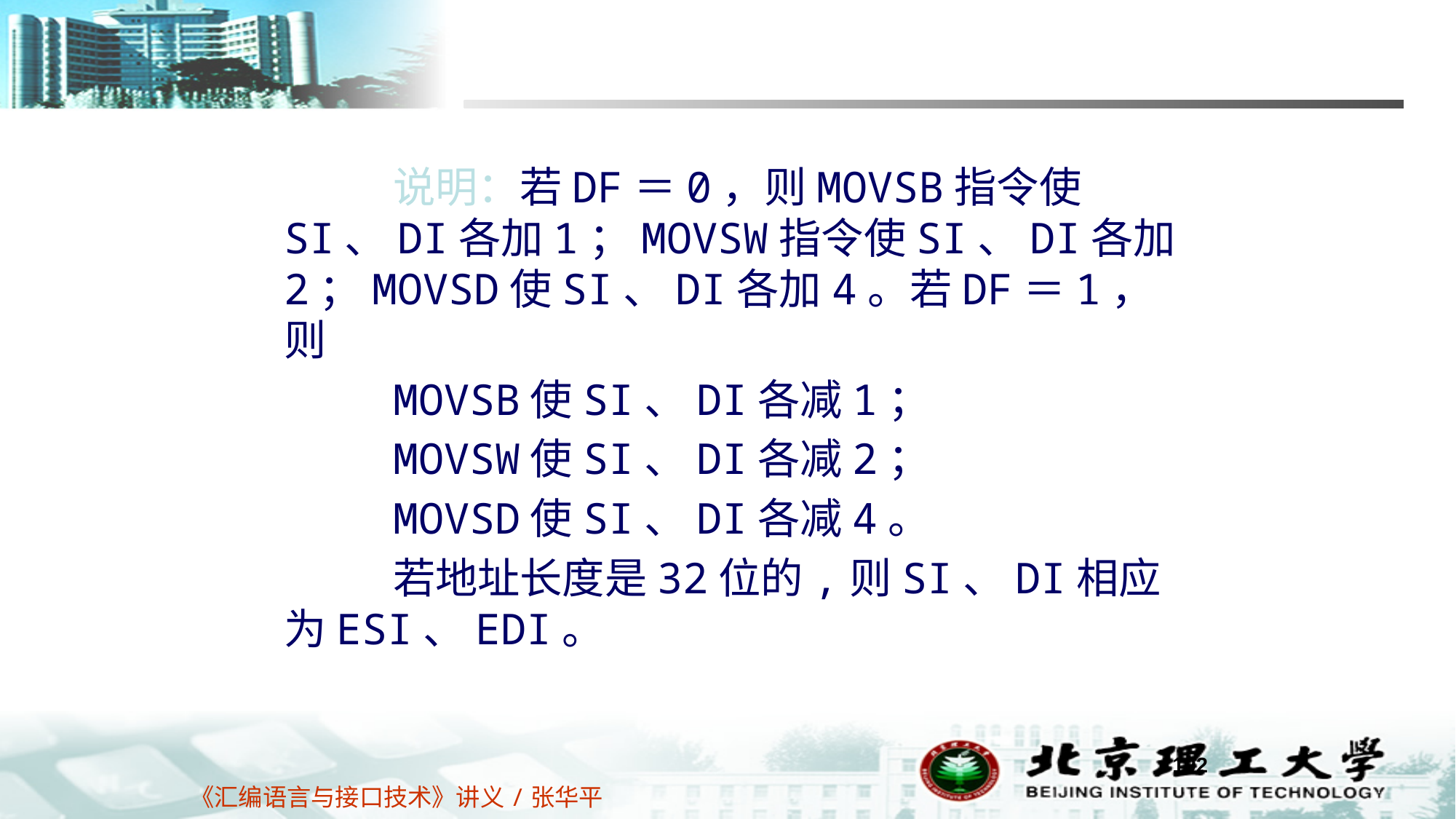

说明：若DF＝0，则MOVSB指令使SI、DI各加1；MOVSW指令使SI、DI各加2；MOVSD使SI、DI各加4。若DF＝1，则
	MOVSB使SI、DI各减1；
	MOVSW使SI、DI各减2；
	MOVSD使SI、DI各减4。
	若地址长度是32位的,则SI、DI相应为ESI、EDI。
192